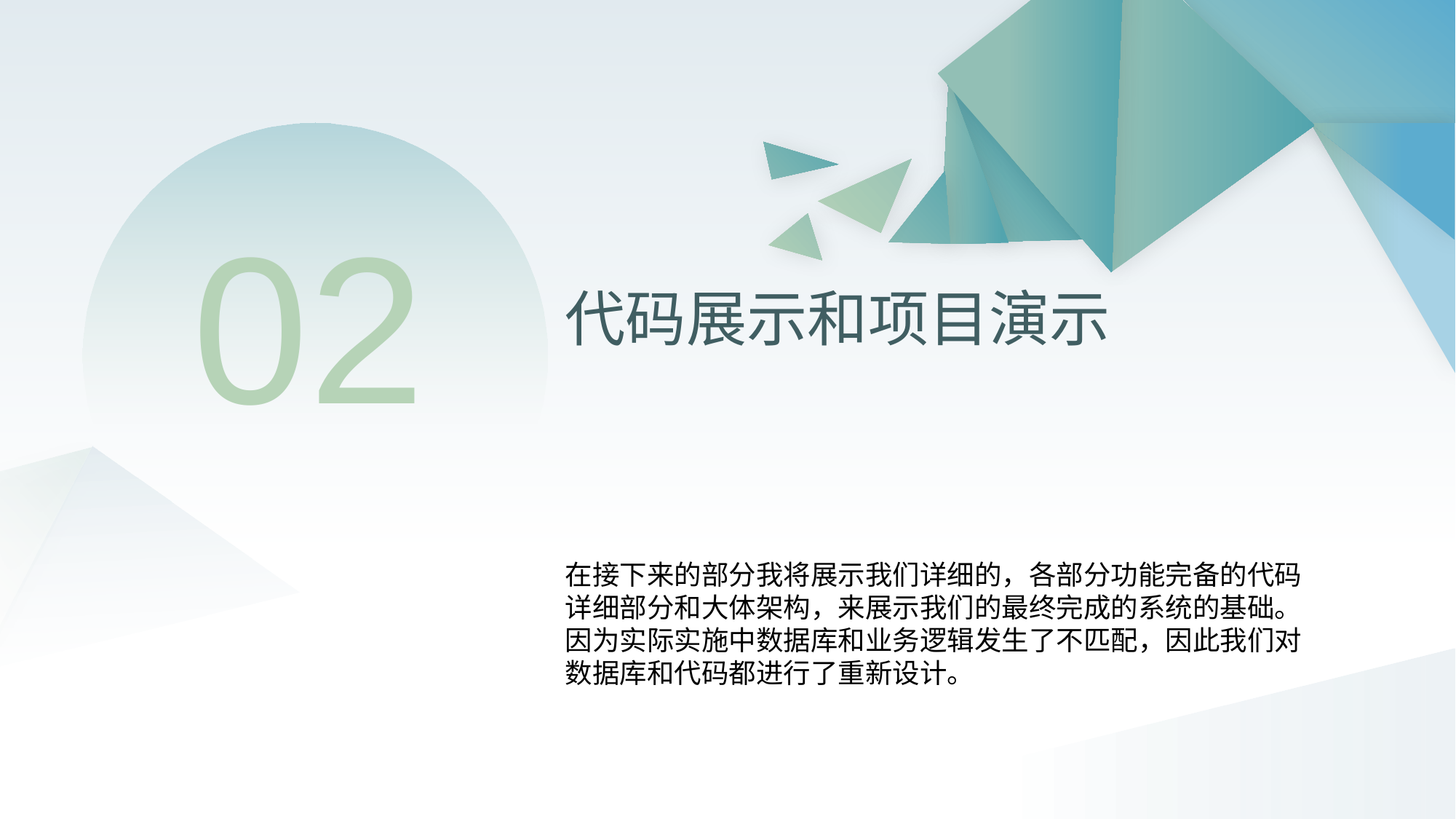

02

代码展示和项目演示

在接下来的部分我将展示我们详细的，各部分功能完备的代码详细部分和大体架构，来展示我们的最终完成的系统的基础。因为实际实施中数据库和业务逻辑发生了不匹配，因此我们对数据库和代码都进行了重新设计。